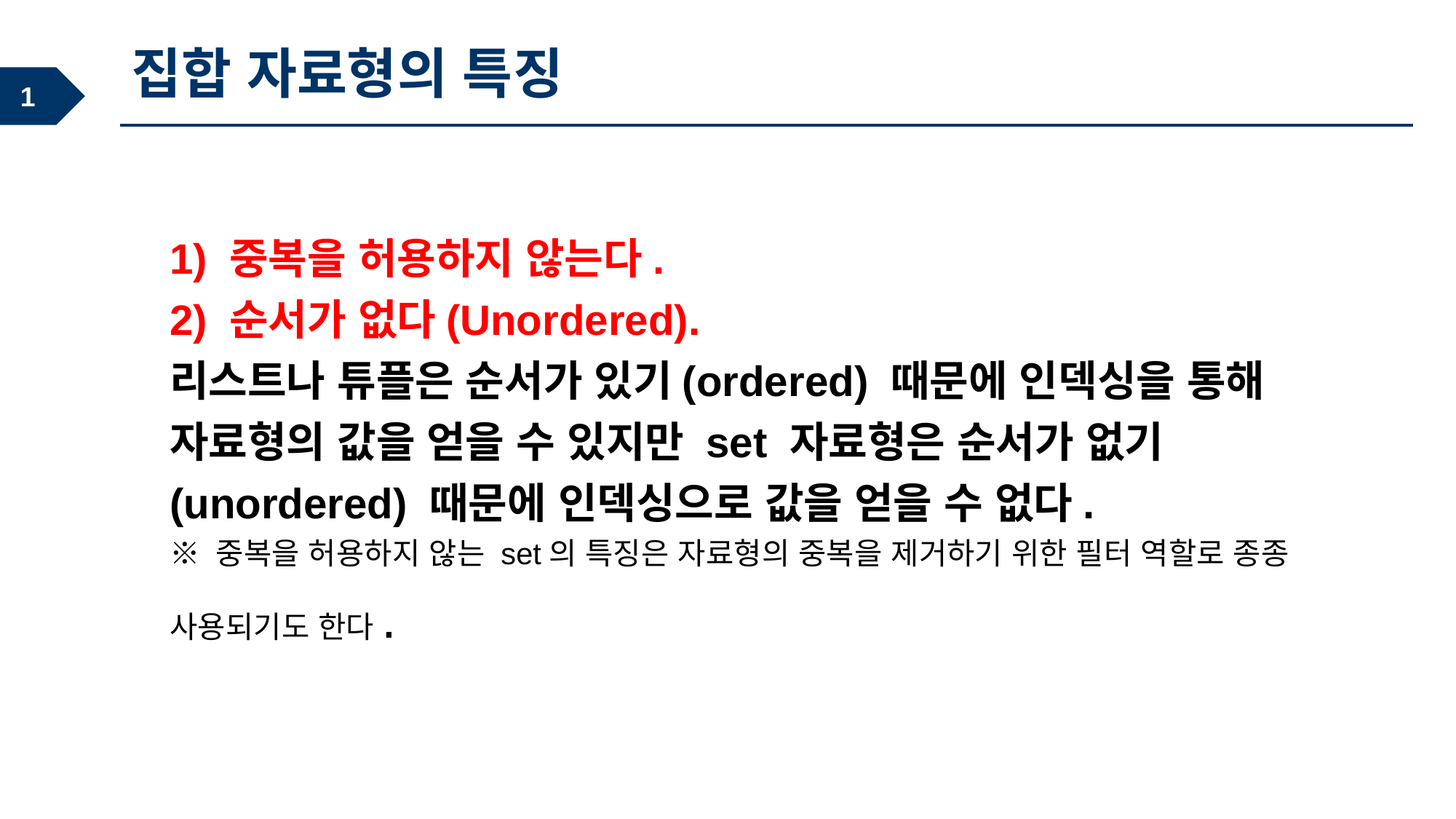

집합 자료형의 특징
1) 중복을 허용하지 않는다.
2) 순서가 없다(Unordered).
리스트나 튜플은 순서가 있기(ordered) 때문에 인덱싱을 통해 자료형의 값을 얻을 수 있지만 set 자료형은 순서가 없기(unordered) 때문에 인덱싱으로 값을 얻을 수 없다.
※ 중복을 허용하지 않는 set의 특징은 자료형의 중복을 제거하기 위한 필터 역할로 종종 사용되기도 한다.